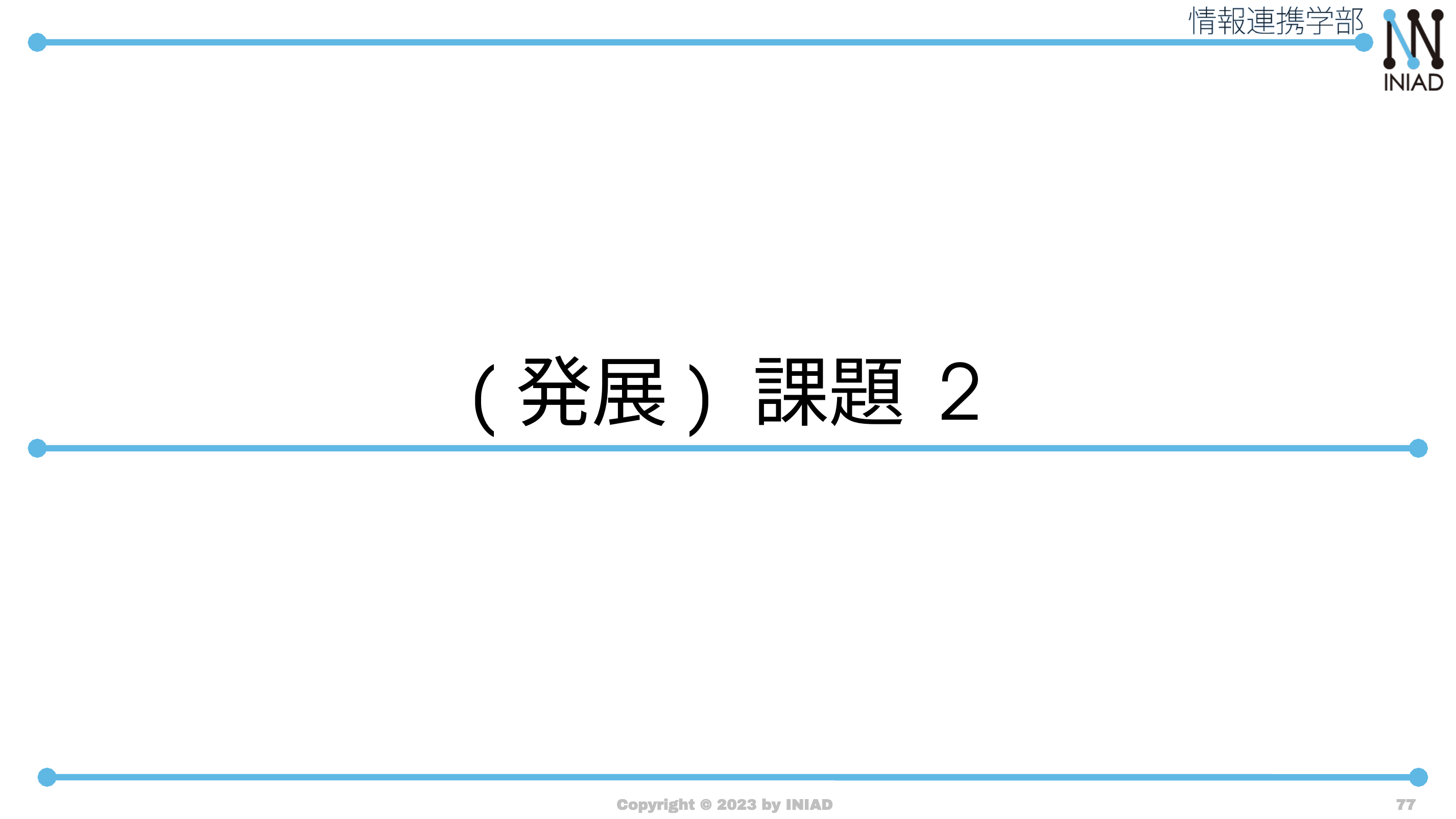

# (発展) 課題 2

Copyright © 2023 by INIAD
77